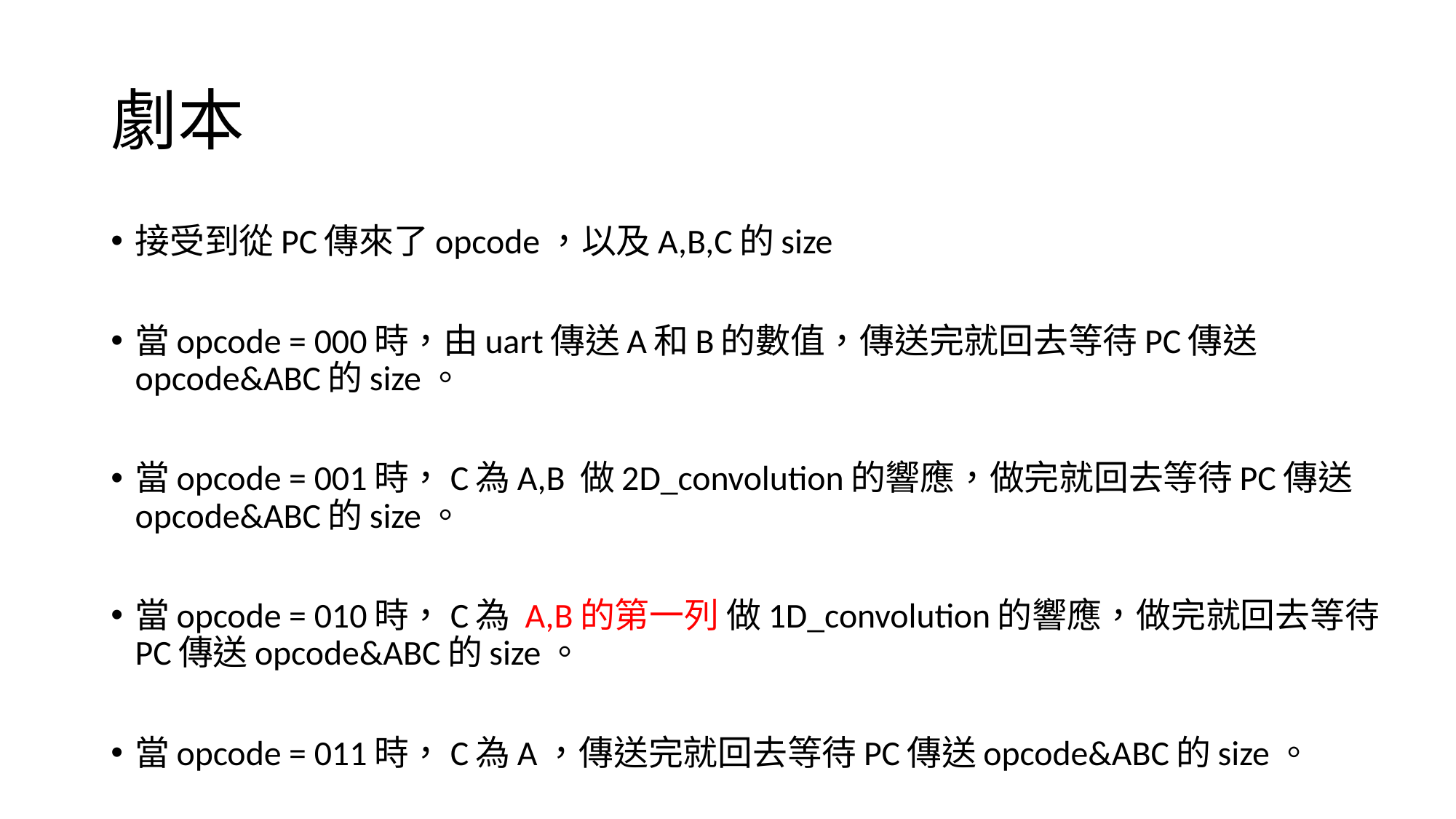

# 劇本
接受到從PC傳來了opcode，以及A,B,C的size

當opcode = 000時，由uart傳送A和B的數值，傳送完就回去等待PC傳送opcode&ABC的size。

當opcode = 001時，C為A,B 做2D_convolution的響應，做完就回去等待PC傳送opcode&ABC的size。

當opcode = 010時，C為 A,B的第一列 做1D_convolution的響應，做完就回去等待PC傳送opcode&ABC的size。

當opcode = 011時，C為A，傳送完就回去等待PC傳送opcode&ABC的size。